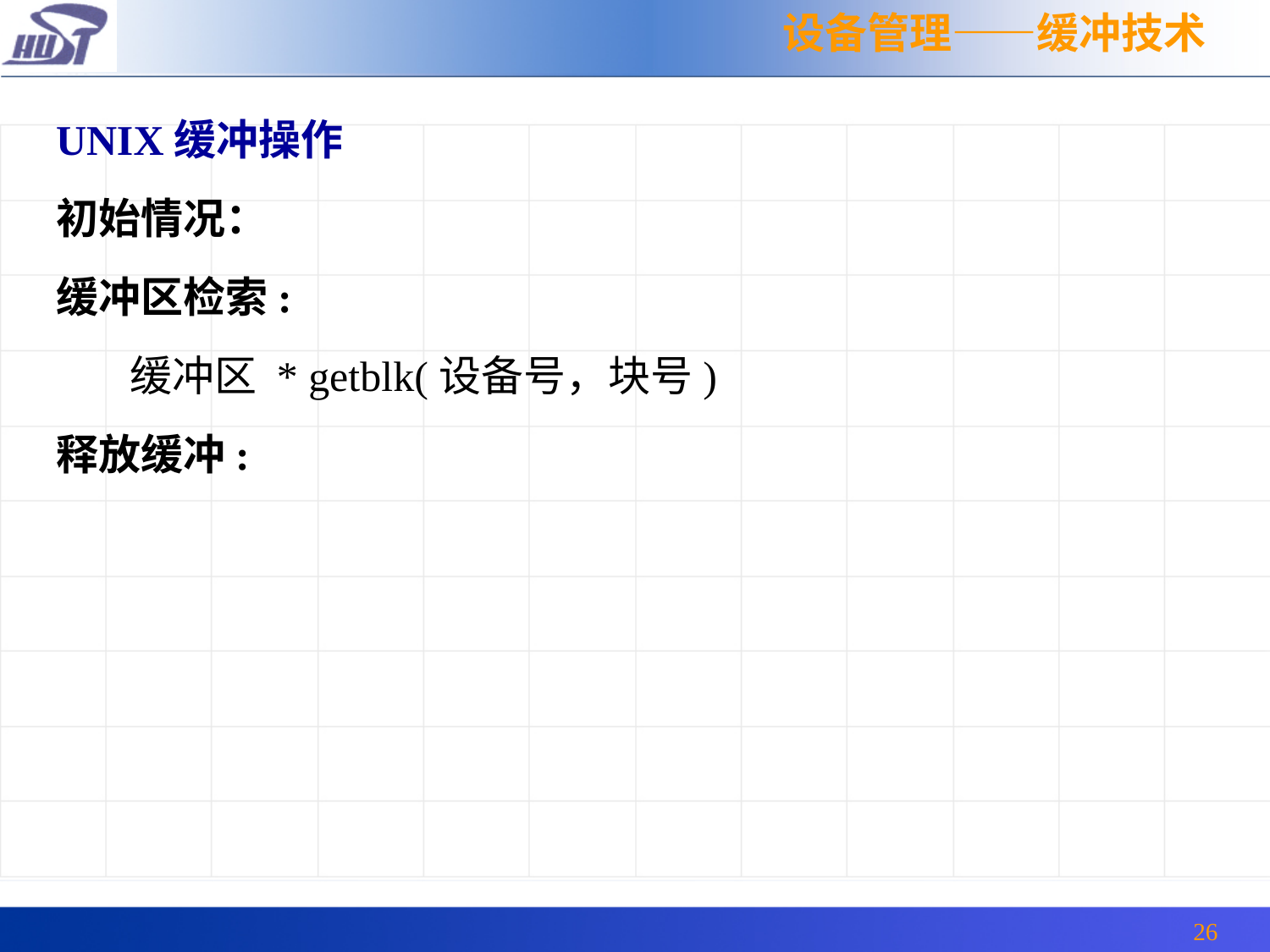

设备管理——缓冲技术
UNIX缓冲操作
初始情况：
缓冲区检索:
	缓冲区 * getblk(设备号，块号)
释放缓冲:

26